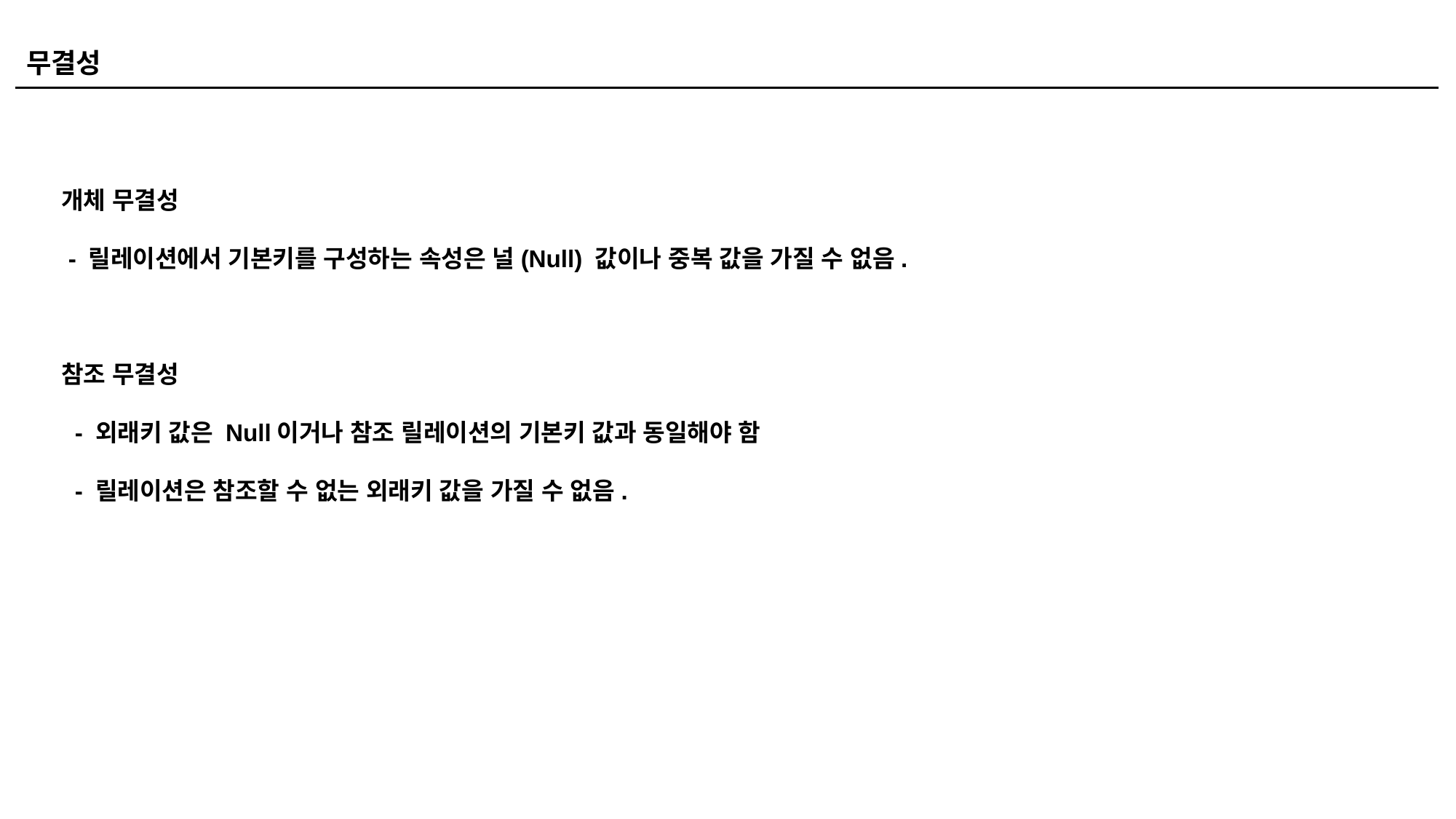

무결성
개체 무결성
 - 릴레이션에서 기본키를 구성하는 속성은 널(Null) 값이나 중복 값을 가질 수 없음.

참조 무결성
  - 외래키 값은 Null이거나 참조 릴레이션의 기본키 값과 동일해야 함
  - 릴레이션은 참조할 수 없는 외래키 값을 가질 수 없음.